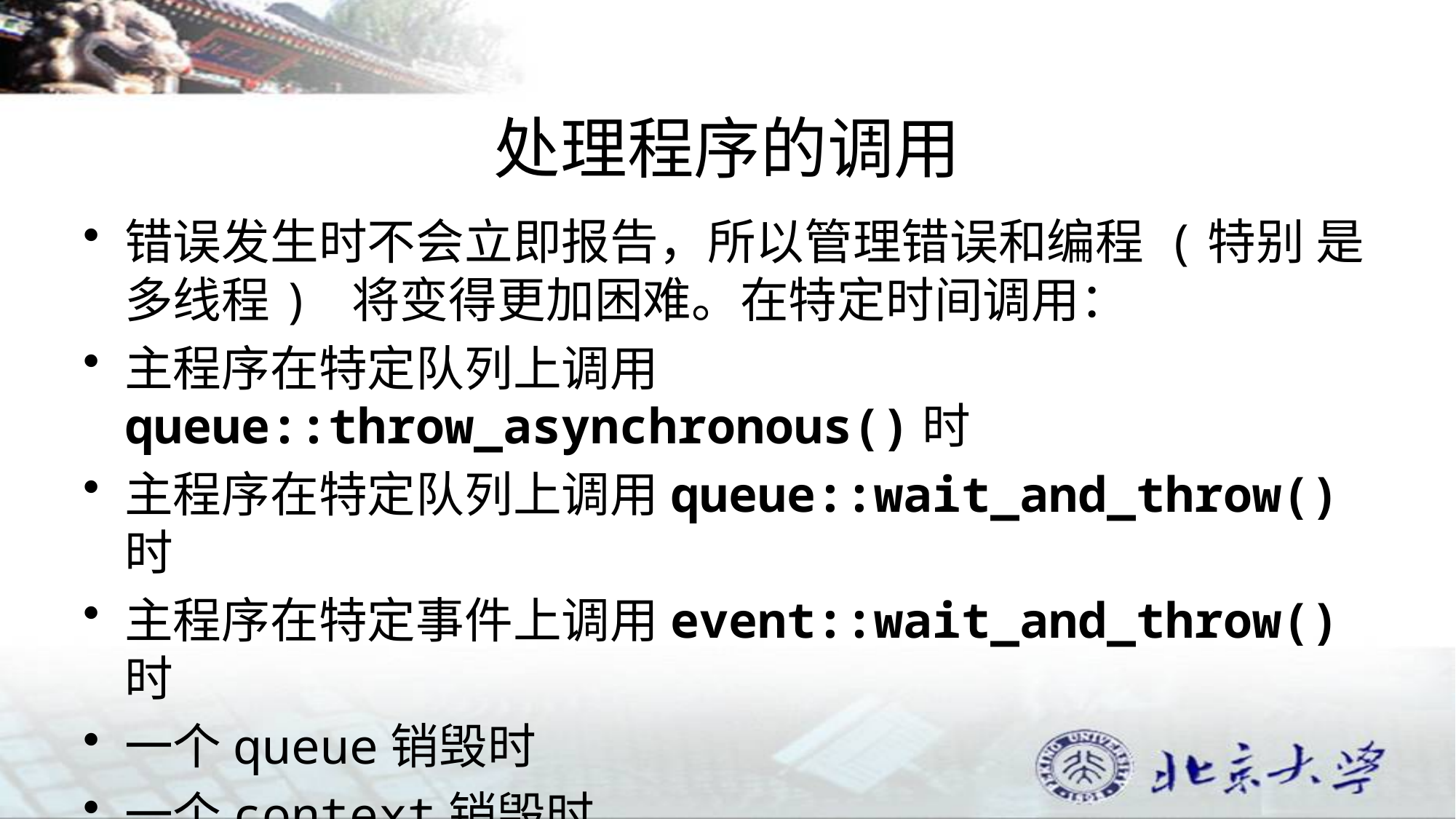

# 处理程序的调用
错误发生时不会立即报告，所以管理错误和编程 (特别 是多线程) 将变得更加困难。在特定时间调用：
主程序在特定队列上调用queue::throw_asynchronous()时
主程序在特定队列上调用queue::wait_and_throw() 时
主程序在特定事件上调用event::wait_and_throw() 时
一个queue销毁时
一个context销毁时